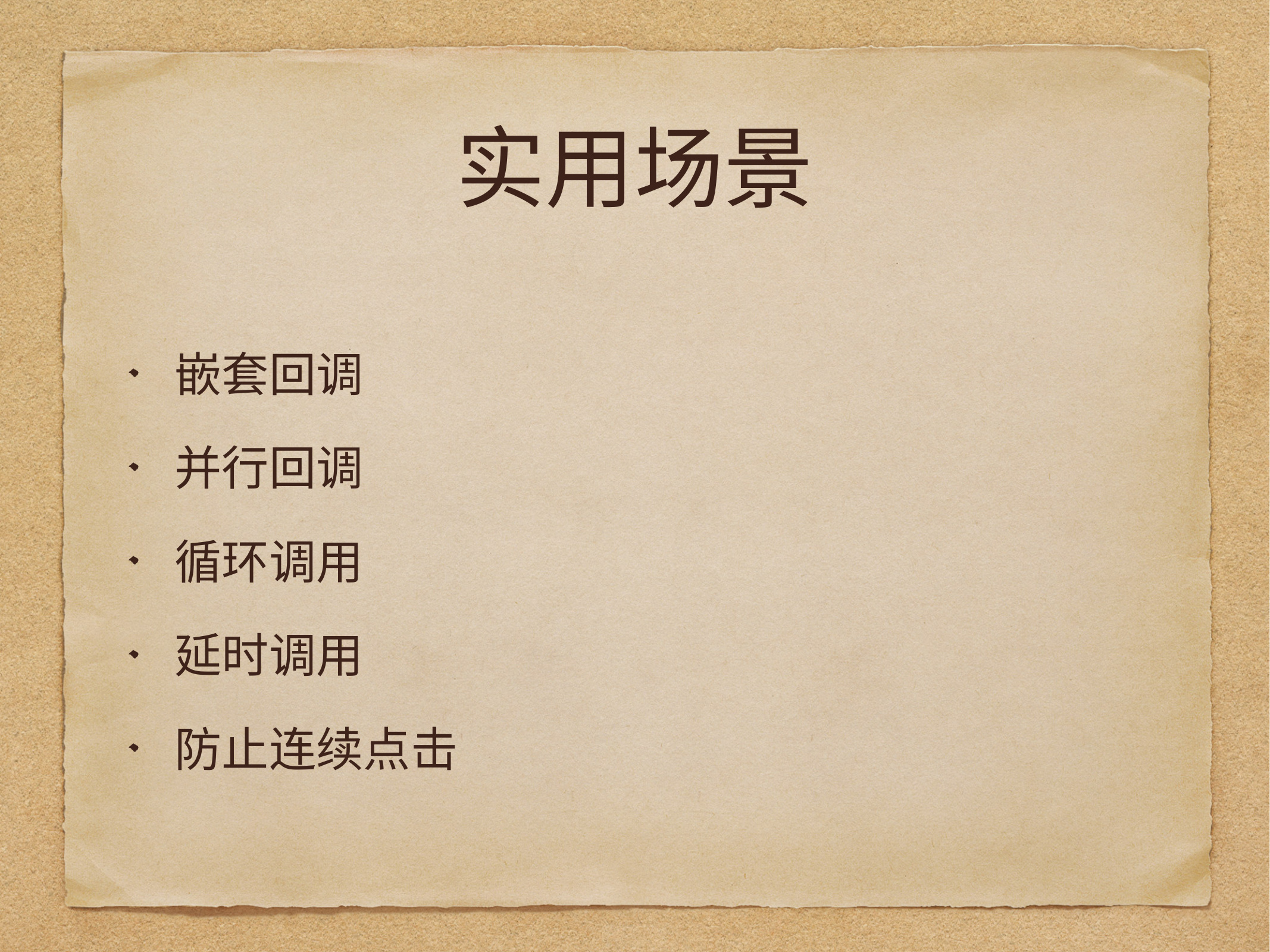

# 实用场景
嵌套回调
并行回调
循环调用
延时调用
防止连续点击